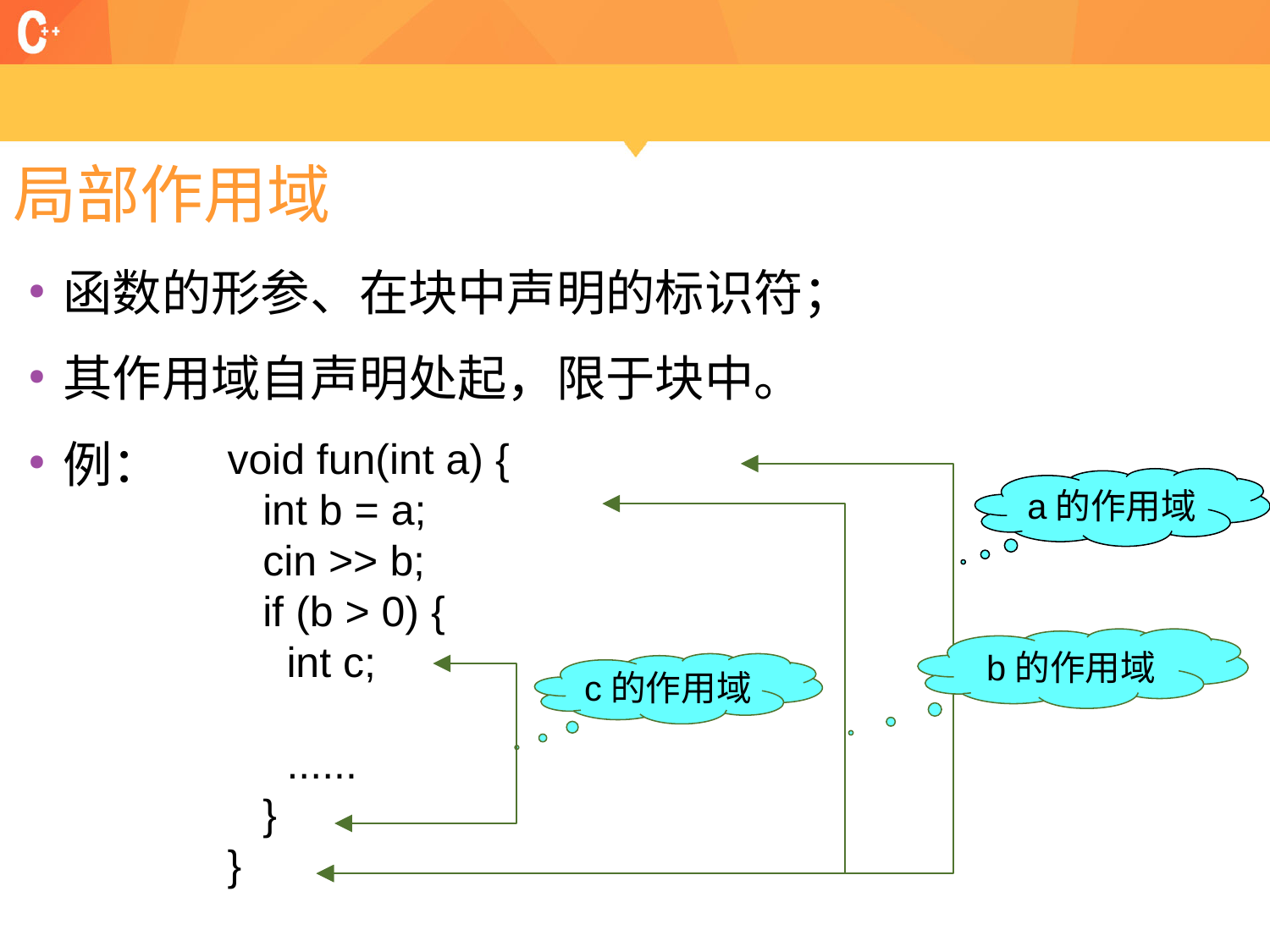

6
# 局部作用域
函数的形参、在块中声明的标识符；
其作用域自声明处起，限于块中。
例：
void fun(int a) {
   int b = a;
   cin >> b;
   if (b > 0) {
     int c;

     ......
   }
}

a的作用域

b的作用域
c的作用域